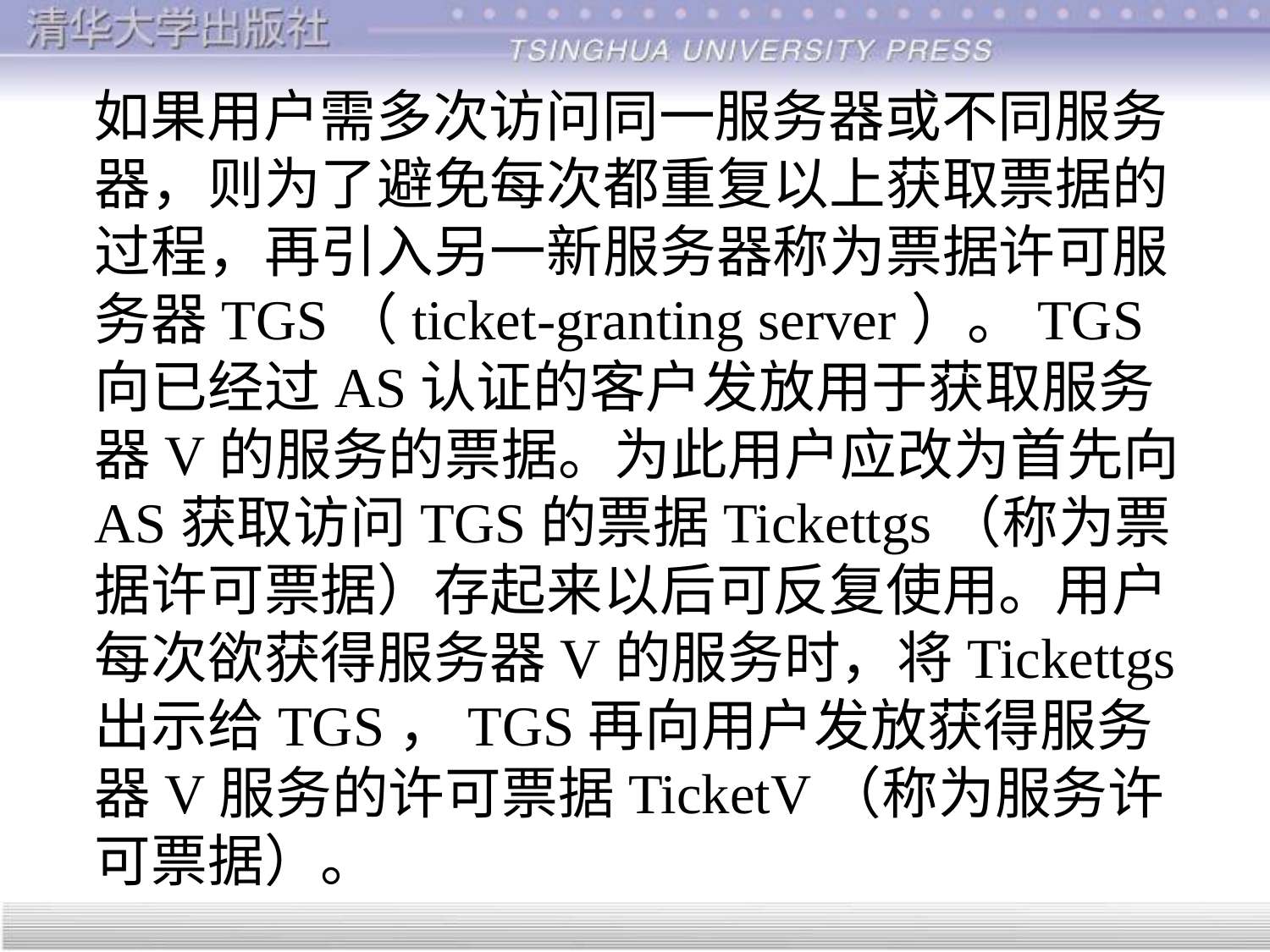

如果用户需多次访问同一服务器或不同服务器，则为了避免每次都重复以上获取票据的过程，再引入另一新服务器称为票据许可服务器TGS（ticket-granting server）。TGS向已经过AS认证的客户发放用于获取服务器V的服务的票据。为此用户应改为首先向AS获取访问TGS的票据Tickettgs（称为票据许可票据）存起来以后可反复使用。用户每次欲获得服务器V的服务时，将Tickettgs出示给TGS，TGS再向用户发放获得服务器V服务的许可票据TicketV（称为服务许可票据）。